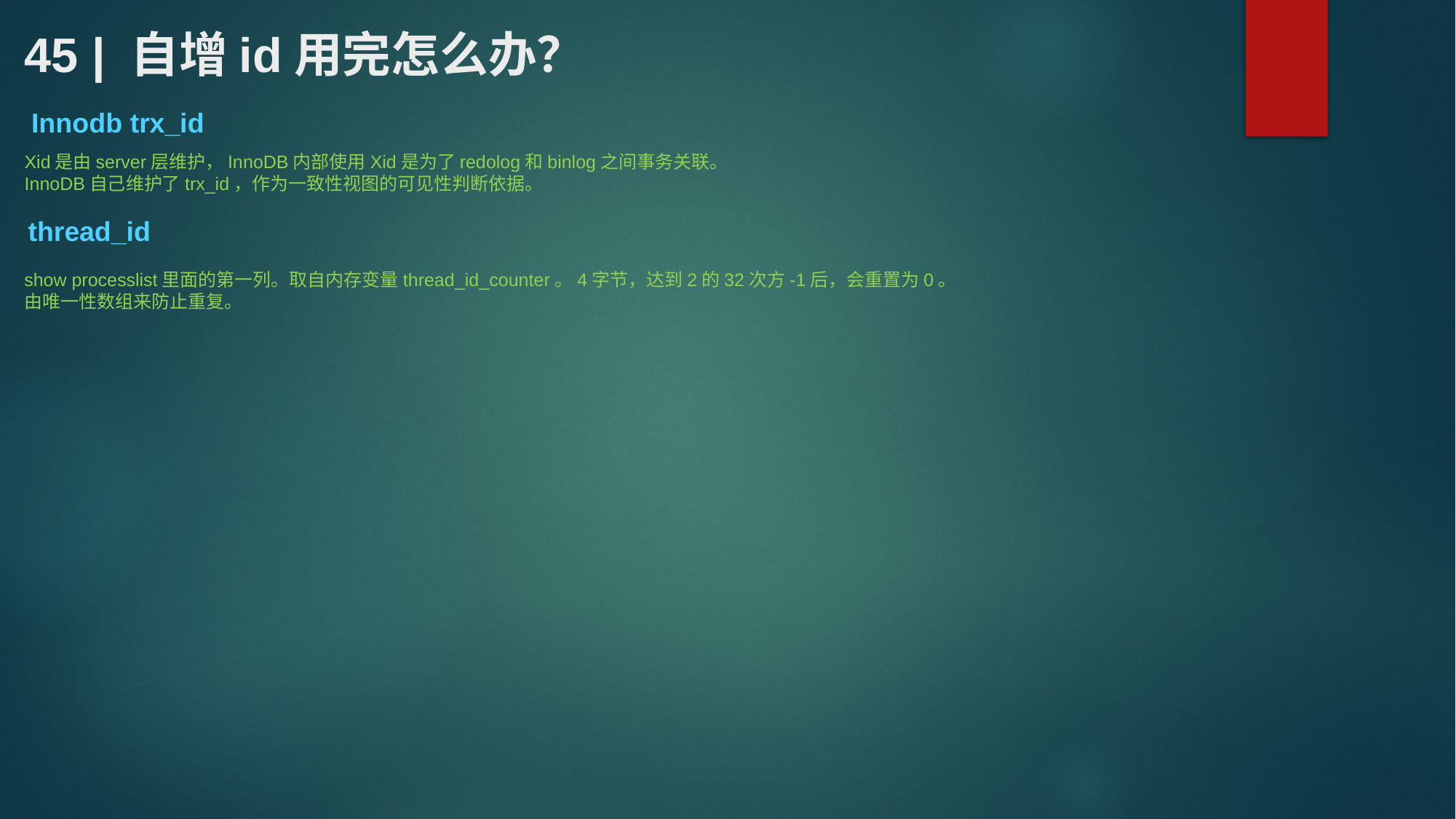

# 45 | 自增id用完怎么办？
Innodb trx_id
Xid是由server层维护，InnoDB内部使用Xid是为了redolog和binlog之间事务关联。
InnoDB自己维护了trx_id，作为一致性视图的可见性判断依据。
thread_id
show processlist里面的第一列。取自内存变量thread_id_counter。4字节，达到2的32次方-1后，会重置为0。
由唯一性数组来防止重复。